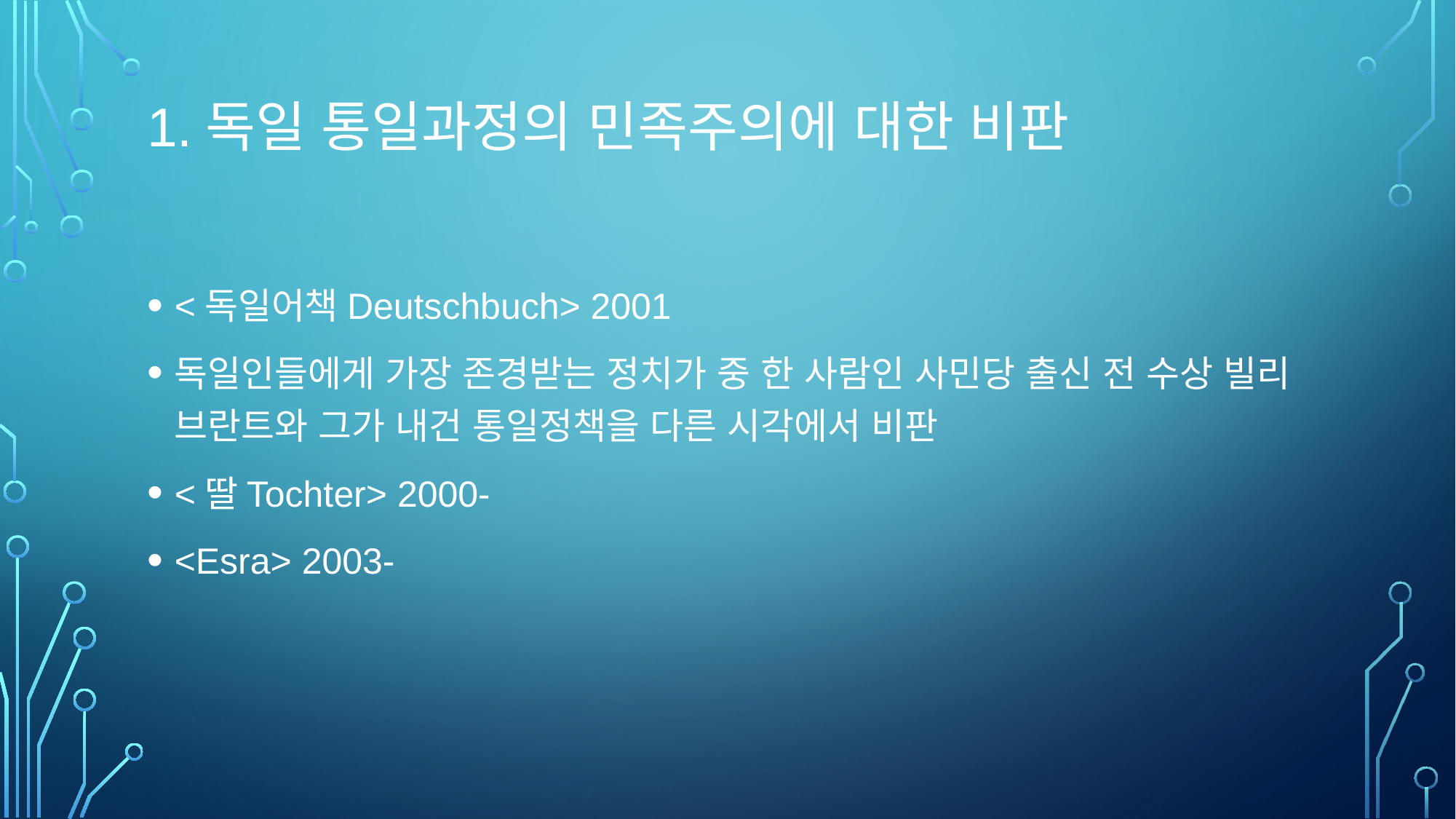

# 1.독일 통일과정의 민족주의에 대한 비판
<독일어책Deutschbuch> 2001
독일인들에게 가장 존경받는 정치가 중 한 사람인 사민당 출신 전 수상 빌리 브란트와 그가 내건 통일정책을 다른 시각에서 비판
<딸Tochter> 2000-
<Esra> 2003-